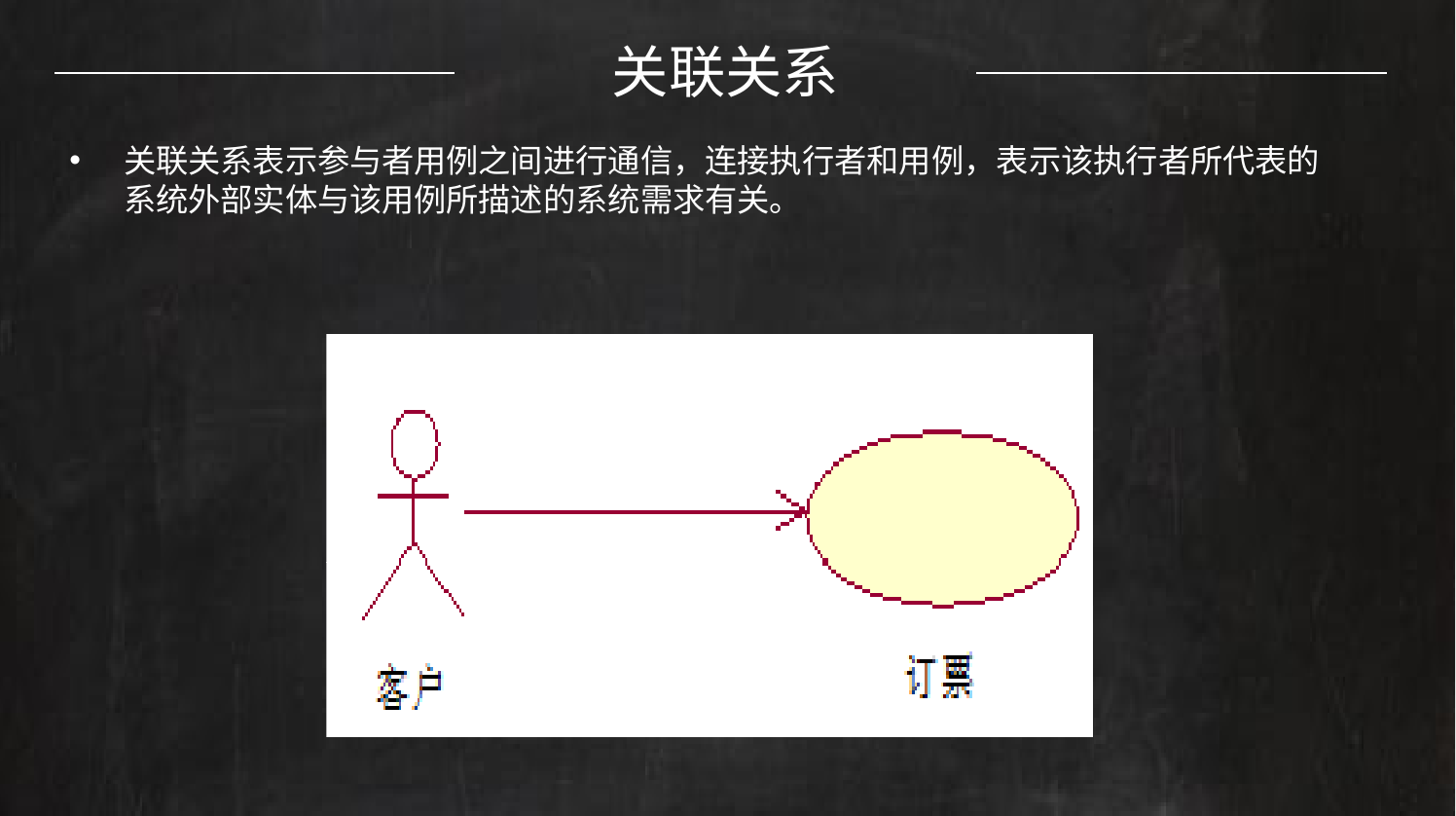

# 关联关系

关联关系表示参与者用例之间进行通信，连接执行者和用例，表示该执行者所代表的 系统外部实体与该用例所描述的系统需求有关。